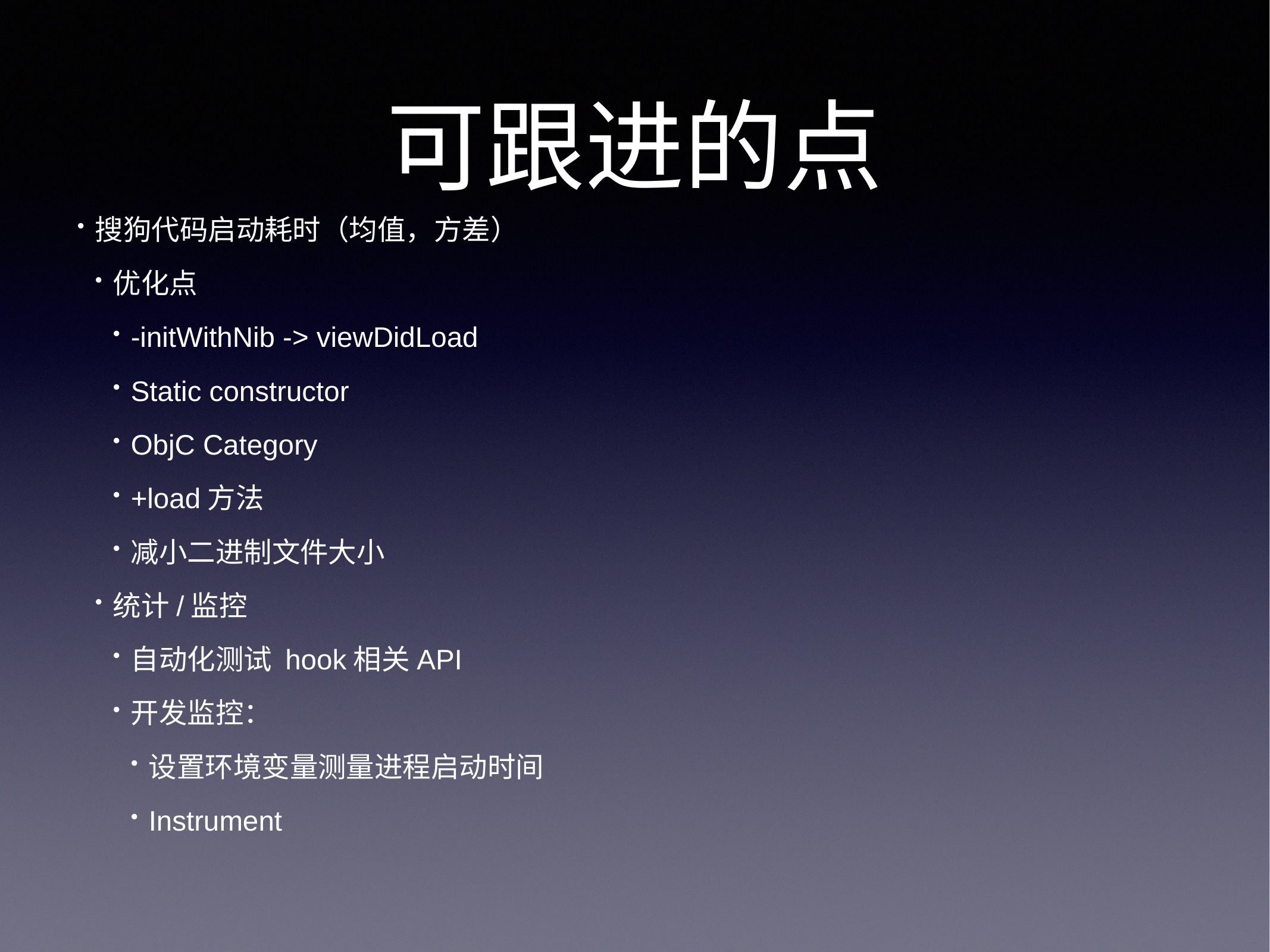

# 可跟进的点
搜狗代码启动耗时（均值，方差）
优化点
-initWithNib -> viewDidLoad
Static constructor
ObjC Category
+load方法
减小二进制文件大小
统计/监控
自动化测试 hook相关API
开发监控：
设置环境变量测量进程启动时间
Instrument